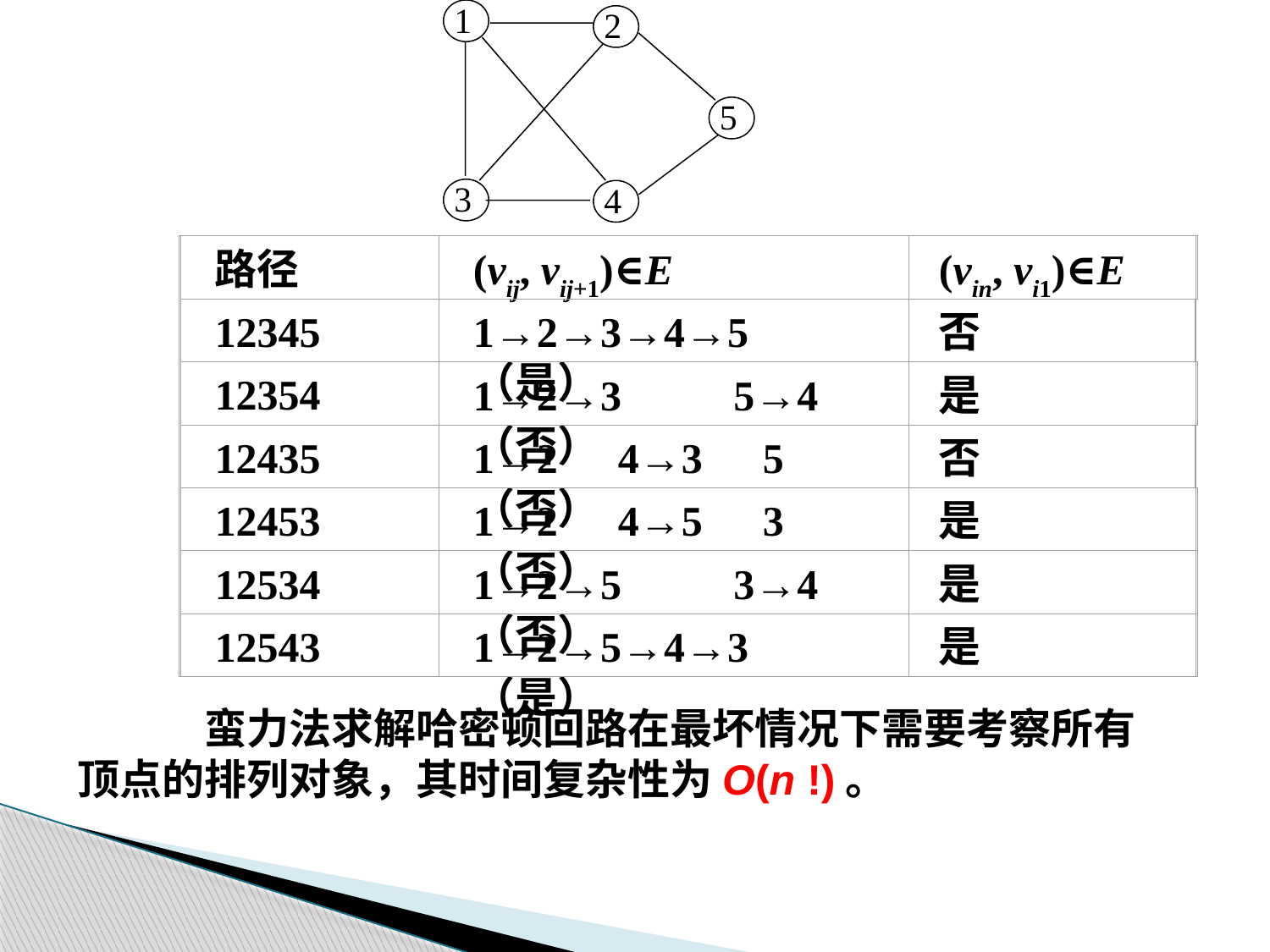

1
2

5

3
4

路径

(vij, vij+1)∈E

(vin, vi1)∈E

是

是

是

是

12345

1→2→3→4→5（是）

否

否

12354

1→2→3  5→4  （否）

12435

1→2  4→3  5    （否）

12453

1→2  4→5  3    （否）

12534

1→2→5  3→4  （否）

12543

1→2→5→4→3（是）

	蛮力法求解哈密顿回路在最坏情况下需要考察所有顶点的排列对象，其时间复杂性为O(n !)。